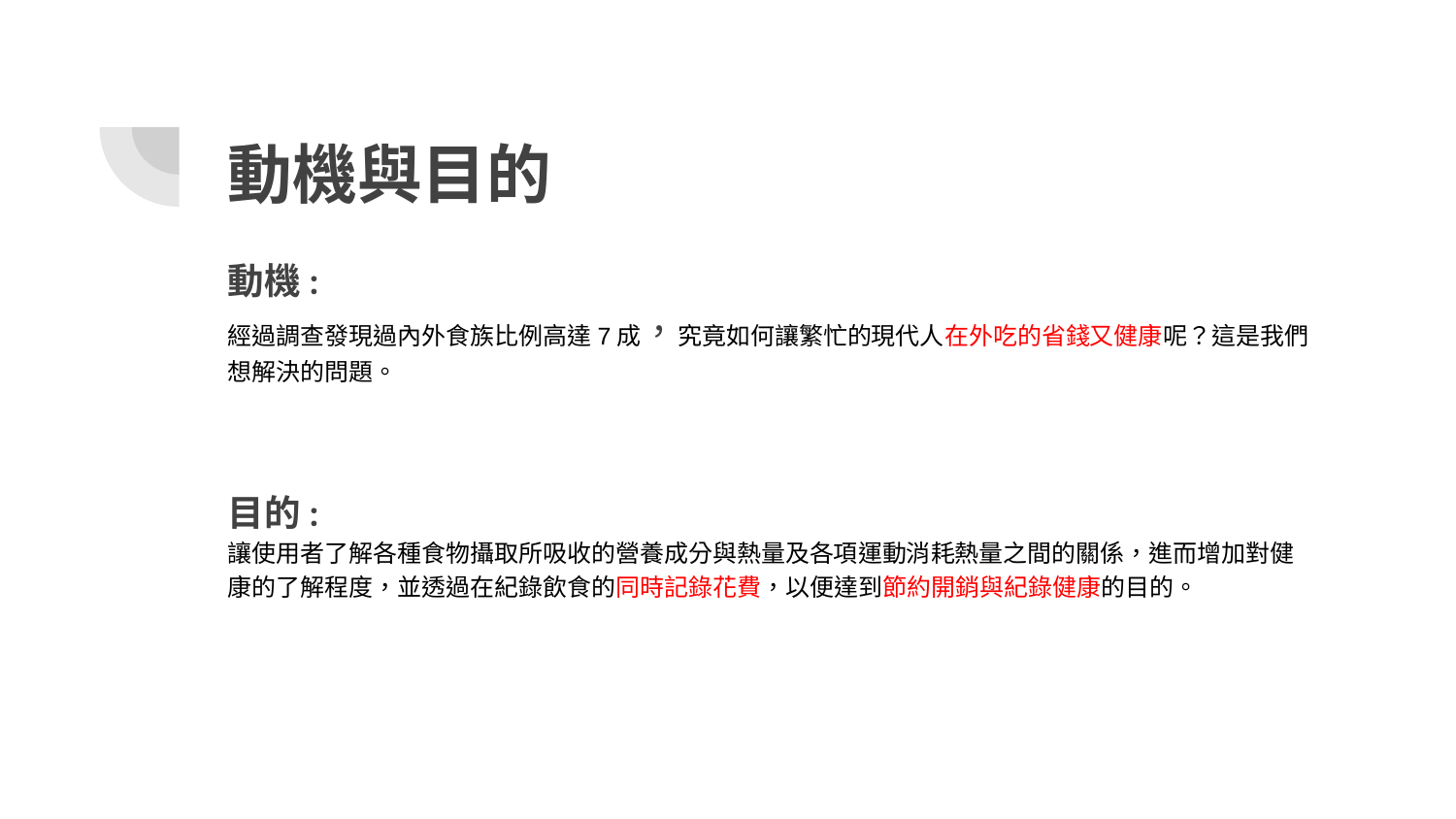

# 動機與目的
動機:
經過調查發現過內外食族比例高達7成，究竟如何讓繁忙的現代人在外吃的省錢又健康呢？這是我們想解決的問題。

目的:
讓使用者了解各種食物攝取所吸收的營養成分與熱量及各項運動消耗熱量之間的關係，進而增加對健康的了解程度，並透過在紀錄飲食的同時記錄花費，以便達到節約開銷與紀錄健康的目的。